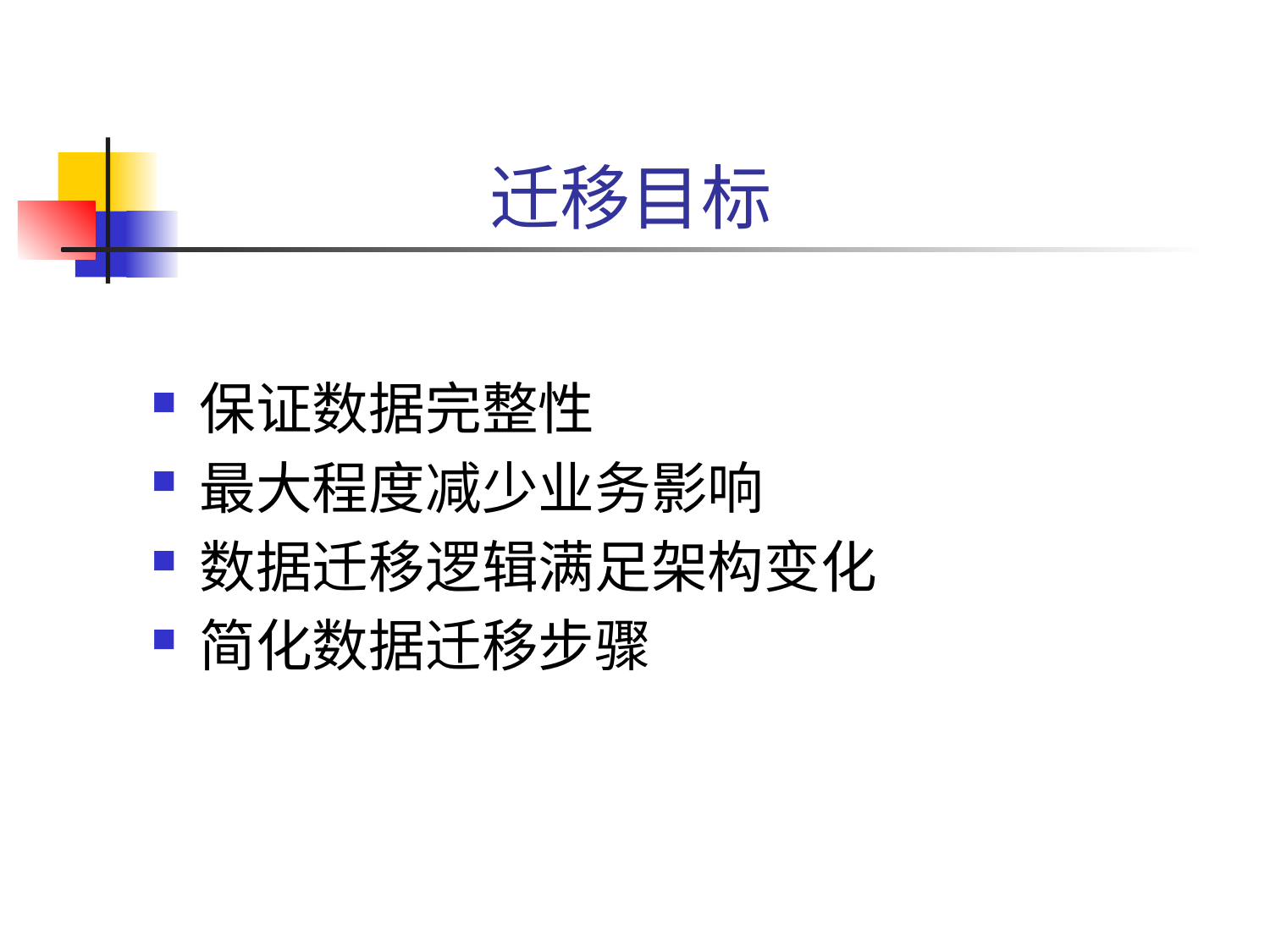

# 迁移目标
保证数据完整性
最大程度减少业务影响
数据迁移逻辑满足架构变化
简化数据迁移步骤